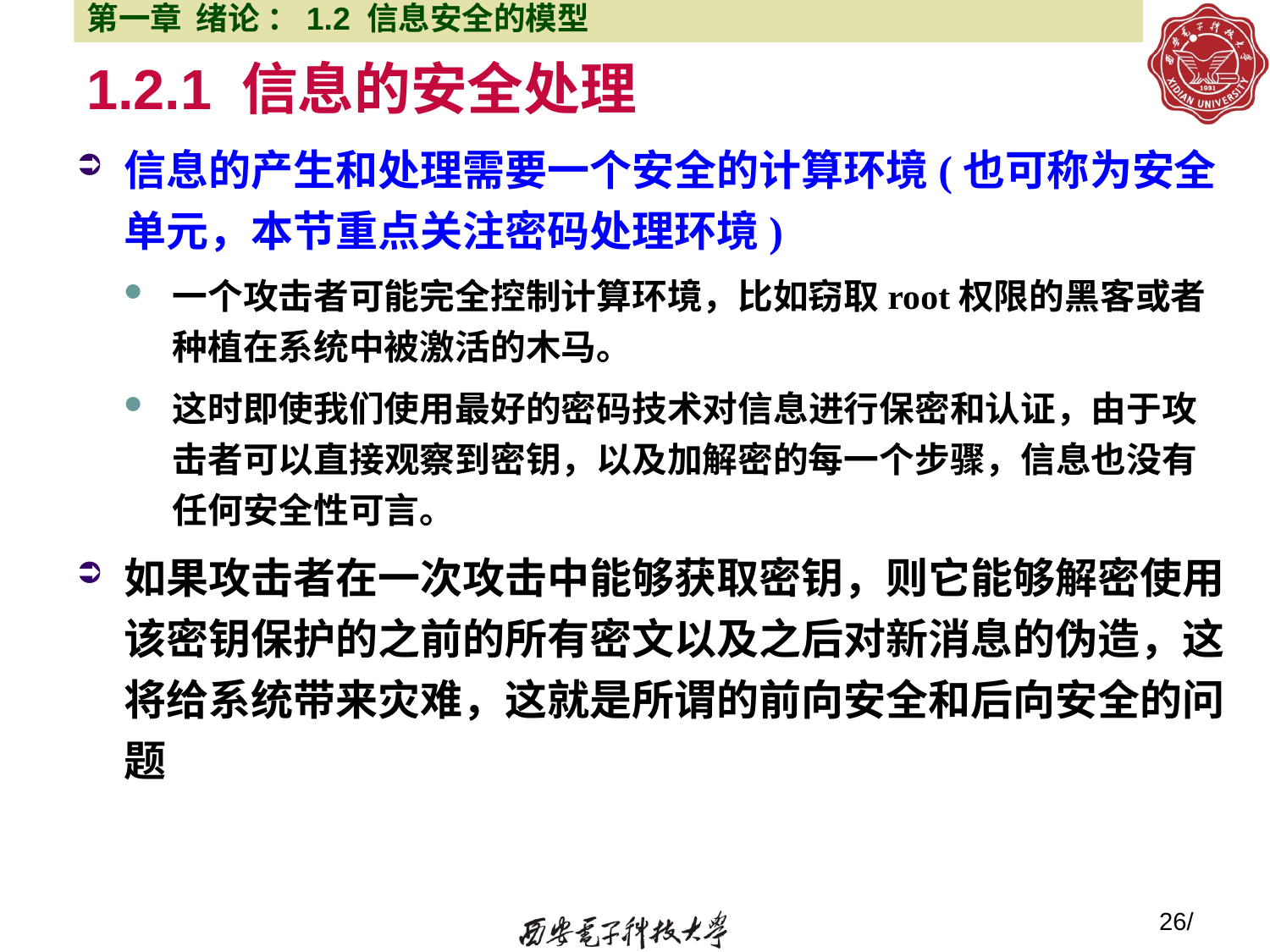

第一章  绪论 ：1.2 信息安全的模型
# 1.2.1 信息的安全处理
信息的产生和处理需要一个安全的计算环境(也可称为安全单元，本节重点关注密码处理环境)
一个攻击者可能完全控制计算环境，比如窃取root权限的黑客或者种植在系统中被激活的木马。
这时即使我们使用最好的密码技术对信息进行保密和认证，由于攻击者可以直接观察到密钥，以及加解密的每一个步骤，信息也没有任何安全性可言。
如果攻击者在一次攻击中能够获取密钥，则它能够解密使用该密钥保护的之前的所有密文以及之后对新消息的伪造，这将给系统带来灾难，这就是所谓的前向安全和后向安全的问题
26/